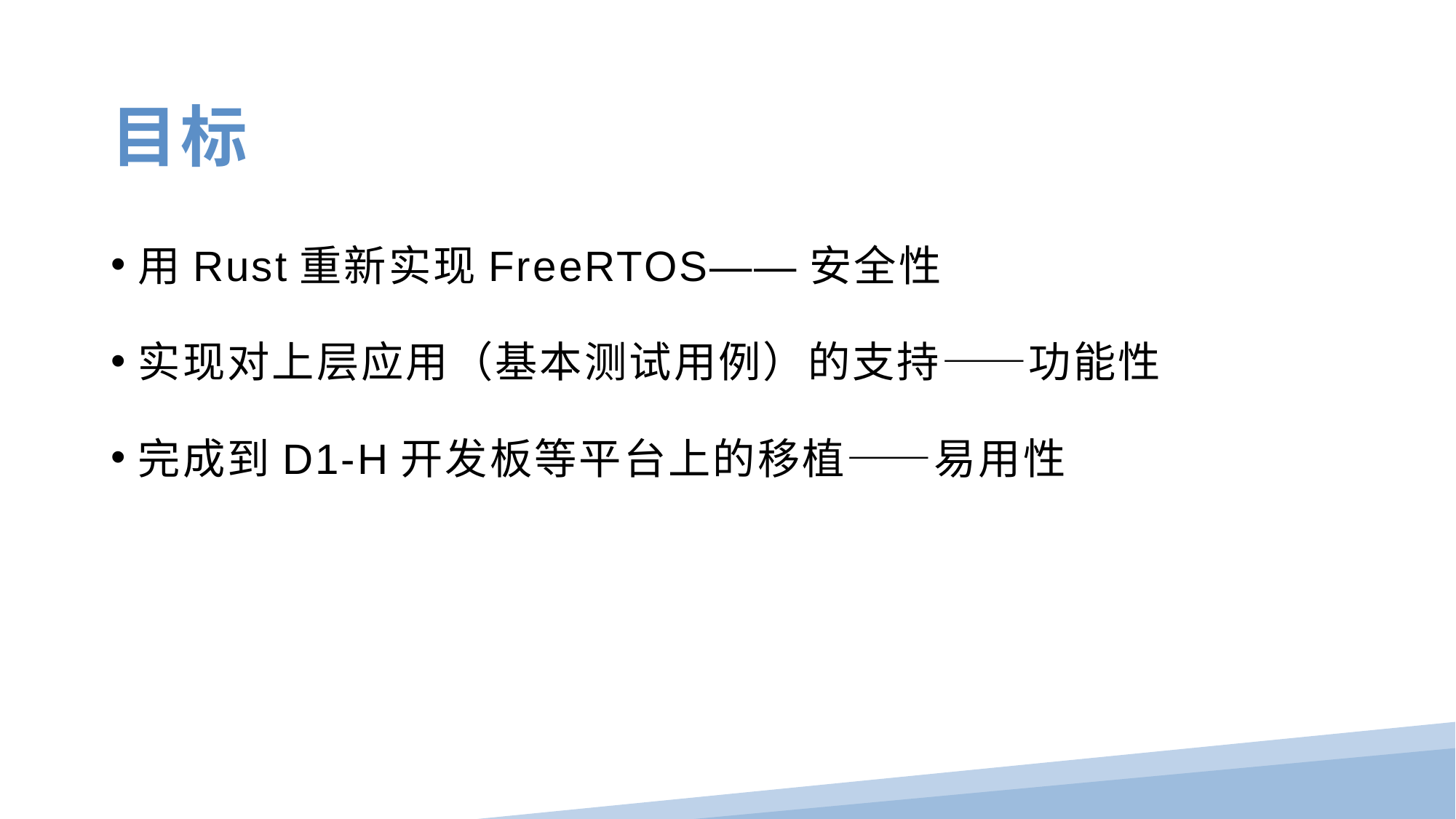

目标
用Rust重新实现FreeRTOS——安全性
实现对上层应用（基本测试用例）的支持——功能性
完成到D1-H开发板等平台上的移植——易用性